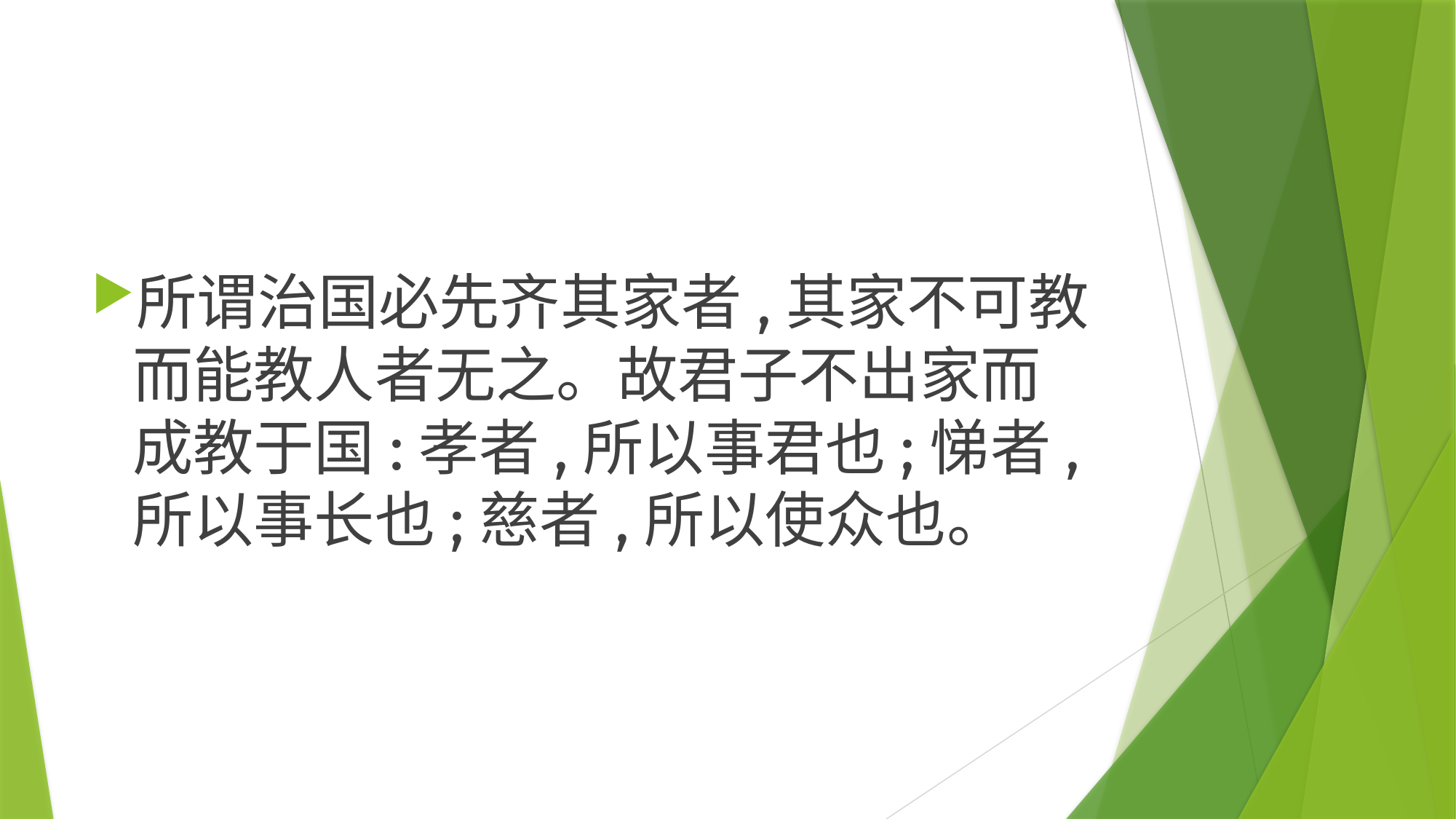

#
所谓治国必先齐其家者,其家不可教而能教人者无之。故君子不出家而成教于国:孝者,所以事君也;悌者,所以事长也;慈者,所以使众也。